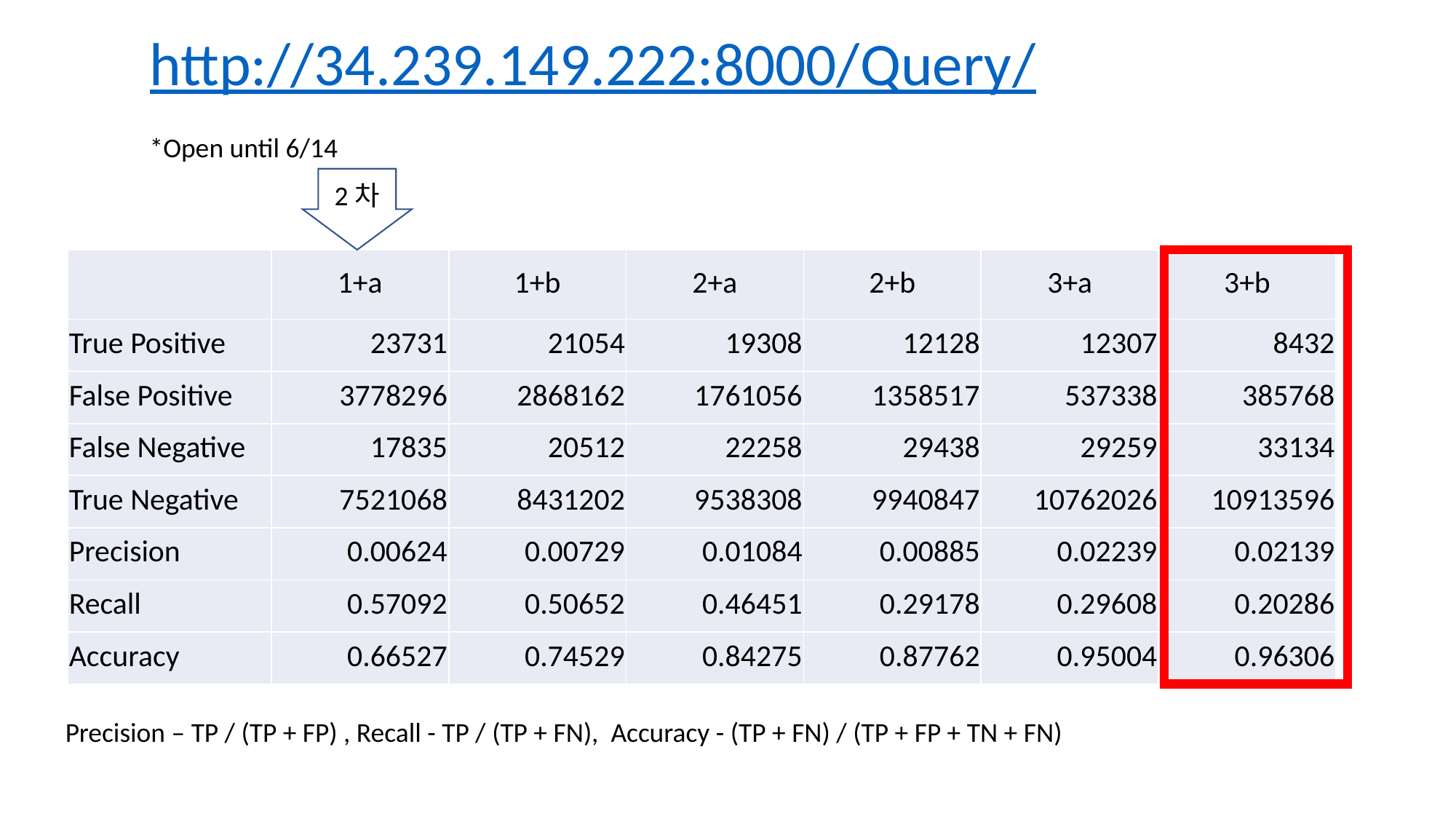

http://34.239.149.222:8000/Query/

*Open until 6/14

2차
|  | 1+a | 1+b | 2+a | 2+b | 3+a | 3+b |
| --- | --- | --- | --- | --- | --- | --- |
| True Positive | 23731 | 21054 | 19308 | 12128 | 12307 | 8432 |
| False Positive | 3778296 | 2868162 | 1761056 | 1358517 | 537338 | 385768 |
| False Negative | 17835 | 20512 | 22258 | 29438 | 29259 | 33134 |
| True Negative | 7521068 | 8431202 | 9538308 | 9940847 | 10762026 | 10913596 |
| Precision | 0.00624 | 0.00729 | 0.01084 | 0.00885 | 0.02239 | 0.02139 |
| Recall | 0.57092 | 0.50652 | 0.46451 | 0.29178 | 0.29608 | 0.20286 |
| Accuracy | 0.66527 | 0.74529 | 0.84275 | 0.87762 | 0.95004 | 0.96306 |

Precision – TP / (TP + FP) , Recall - TP / (TP + FN),  Accuracy - (TP + FN) / (TP + FP + TN + FN)